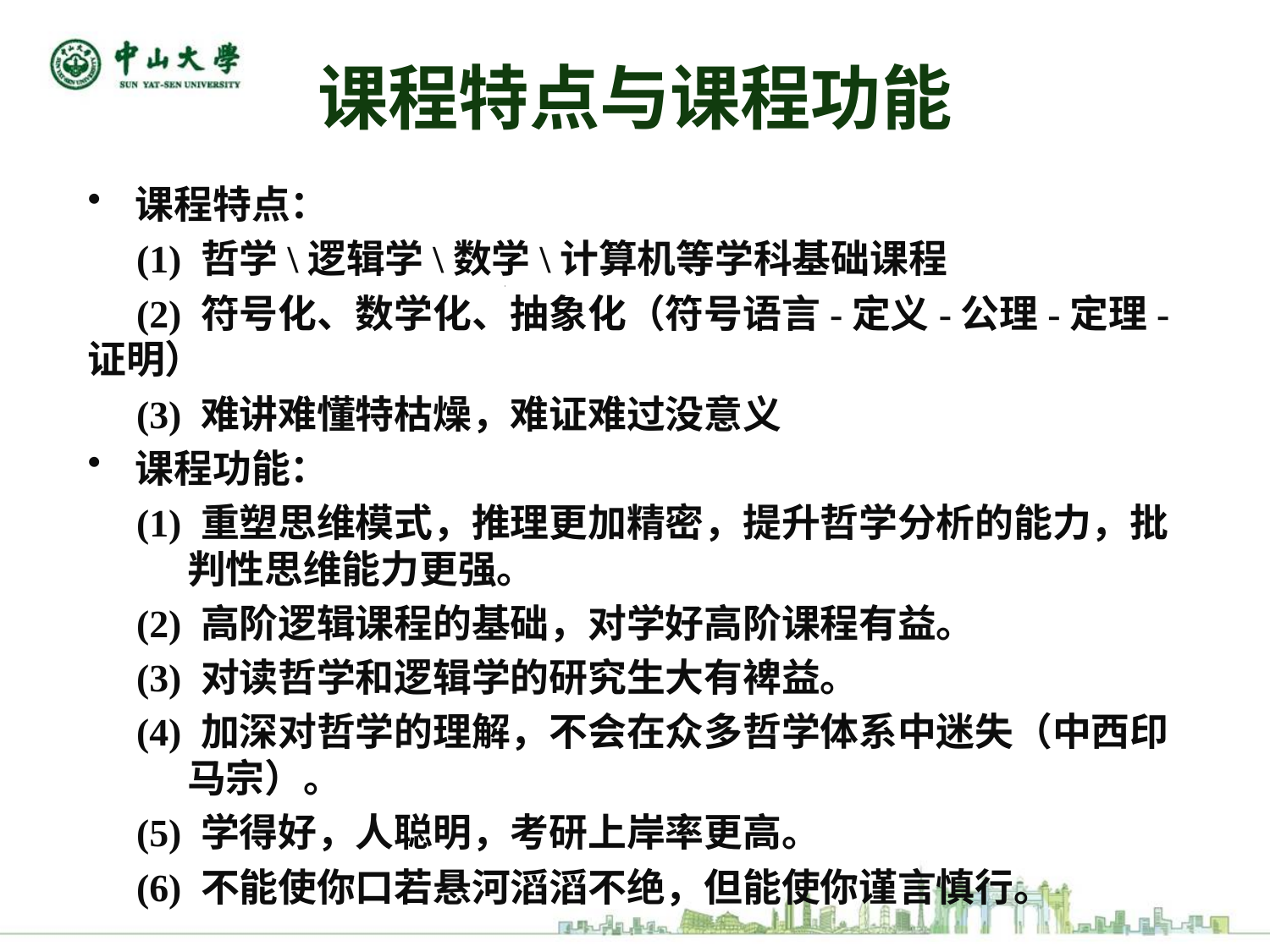

# 课程特点与课程功能
课程特点：
     (1) 哲学\逻辑学\数学\计算机等学科基础课程
     (2) 符号化、数学化、抽象化（符号语言-定义-公理-定理-证明）
     (3) 难讲难懂特枯燥，难证难过没意义
课程功能：
     (1) 重塑思维模式，推理更加精密，提升哲学分析的能力，批判性思维能力更强。
     (2) 高阶逻辑课程的基础，对学好高阶课程有益。
     (3) 对读哲学和逻辑学的研究生大有裨益。
     (4) 加深对哲学的理解，不会在众多哲学体系中迷失（中西印马宗）。
     (5) 学得好，人聪明，考研上岸率更高。
     (6) 不能使你口若悬河滔滔不绝，但能使你谨言慎行。